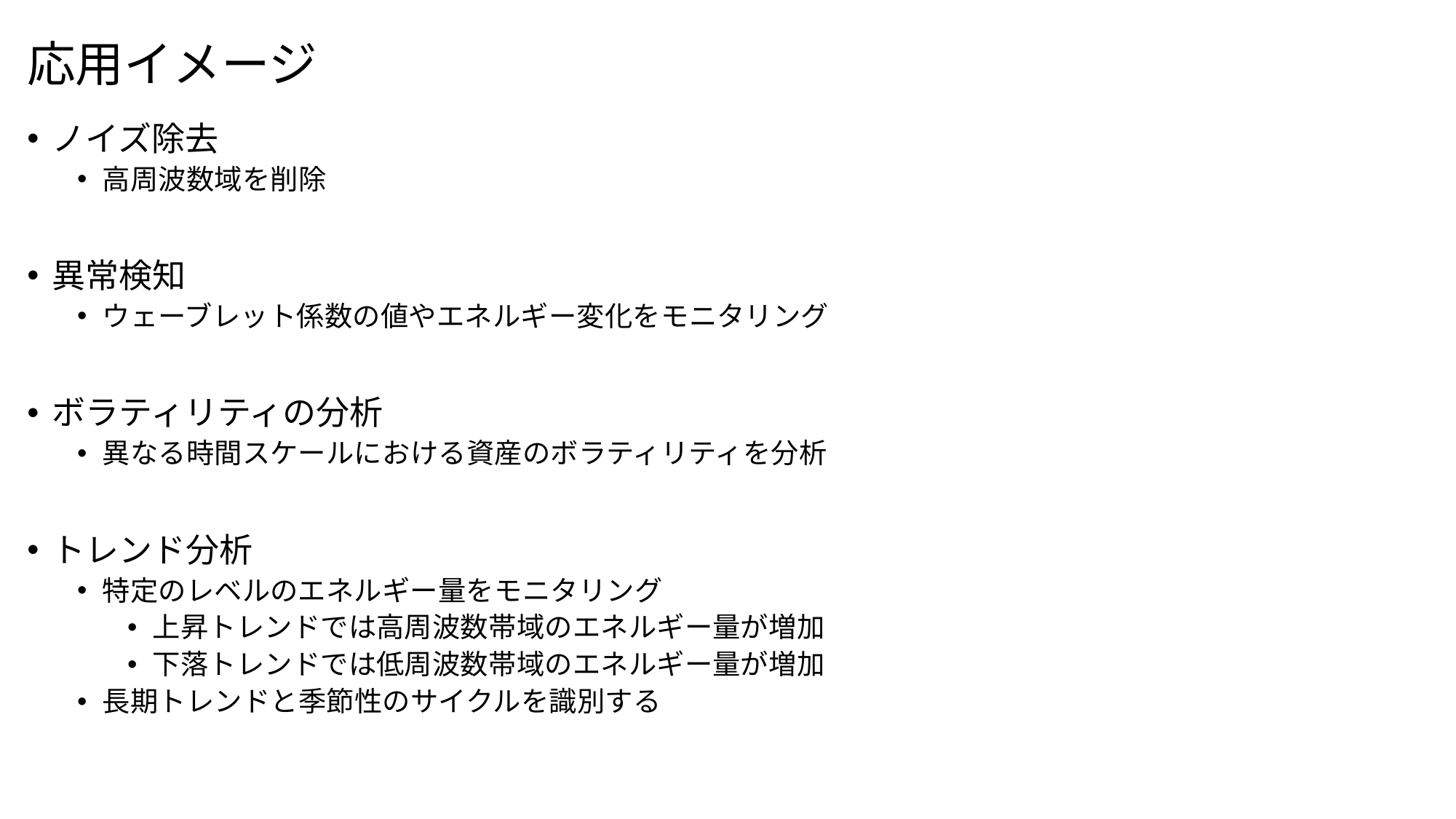

# 応用イメージ
ノイズ除去
高周波数域を削除

異常検知
ウェーブレット係数の値やエネルギー変化をモニタリング

ボラティリティの分析
異なる時間スケールにおける資産のボラティリティを分析

トレンド分析
特定のレベルのエネルギー量をモニタリング
上昇トレンドでは高周波数帯域のエネルギー量が増加
下落トレンドでは低周波数帯域のエネルギー量が増加
長期トレンドと季節性のサイクルを識別する